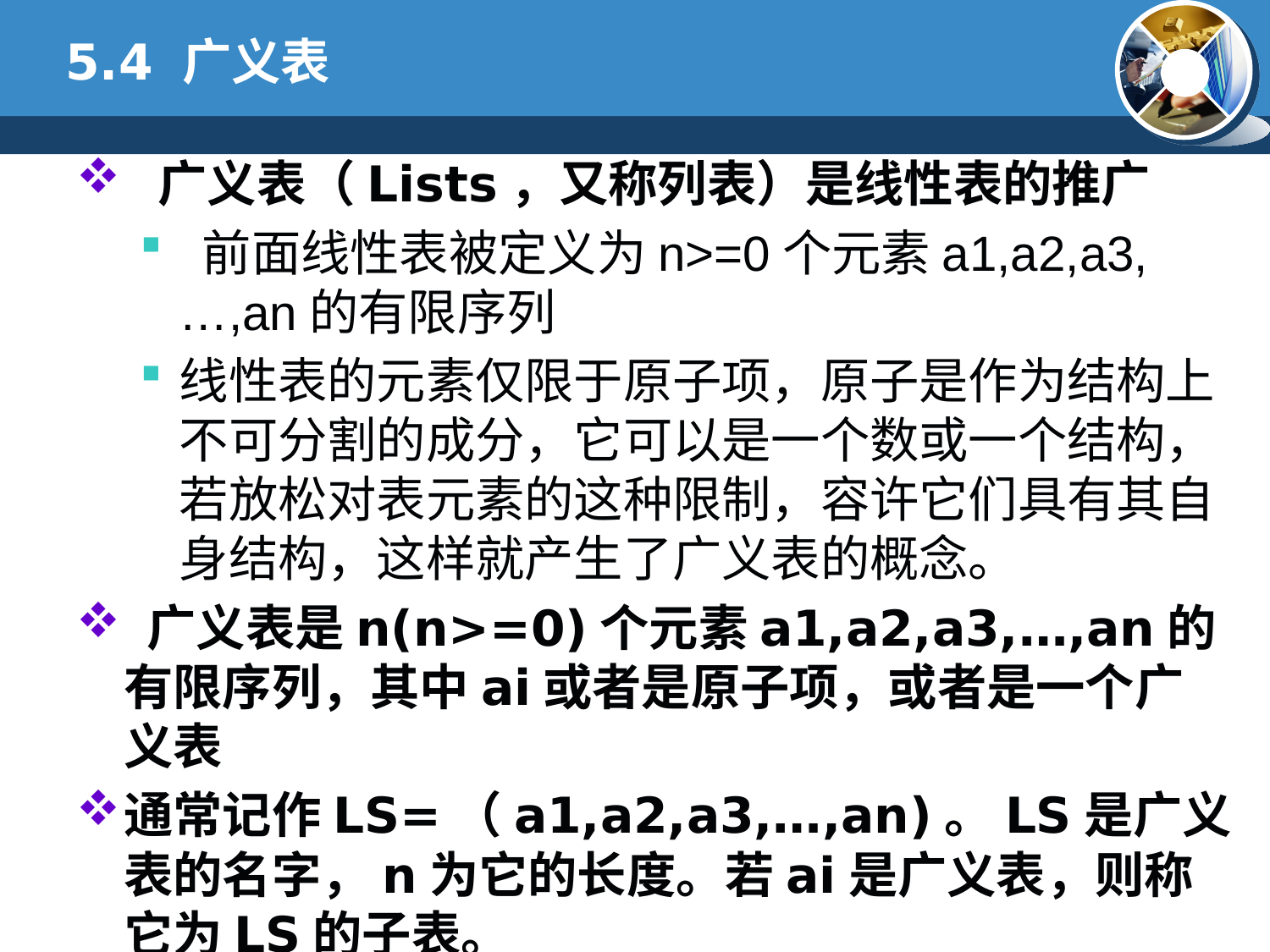

# 5.4 广义表
  广义表（Lists，又称列表）是线性表的推广
 前面线性表被定义为n>=0个元素a1,a2,a3,…,an的有限序列
线性表的元素仅限于原子项，原子是作为结构上不可分割的成分，它可以是一个数或一个结构，若放松对表元素的这种限制，容许它们具有其自身结构，这样就产生了广义表的概念。
 广义表是n(n>=0)个元素a1,a2,a3,…,an的有限序列，其中ai或者是原子项，或者是一个广义表
通常记作LS=（a1,a2,a3,…,an)。LS是广义表的名字，n为它的长度。若ai是广义表，则称它为LS的子表。